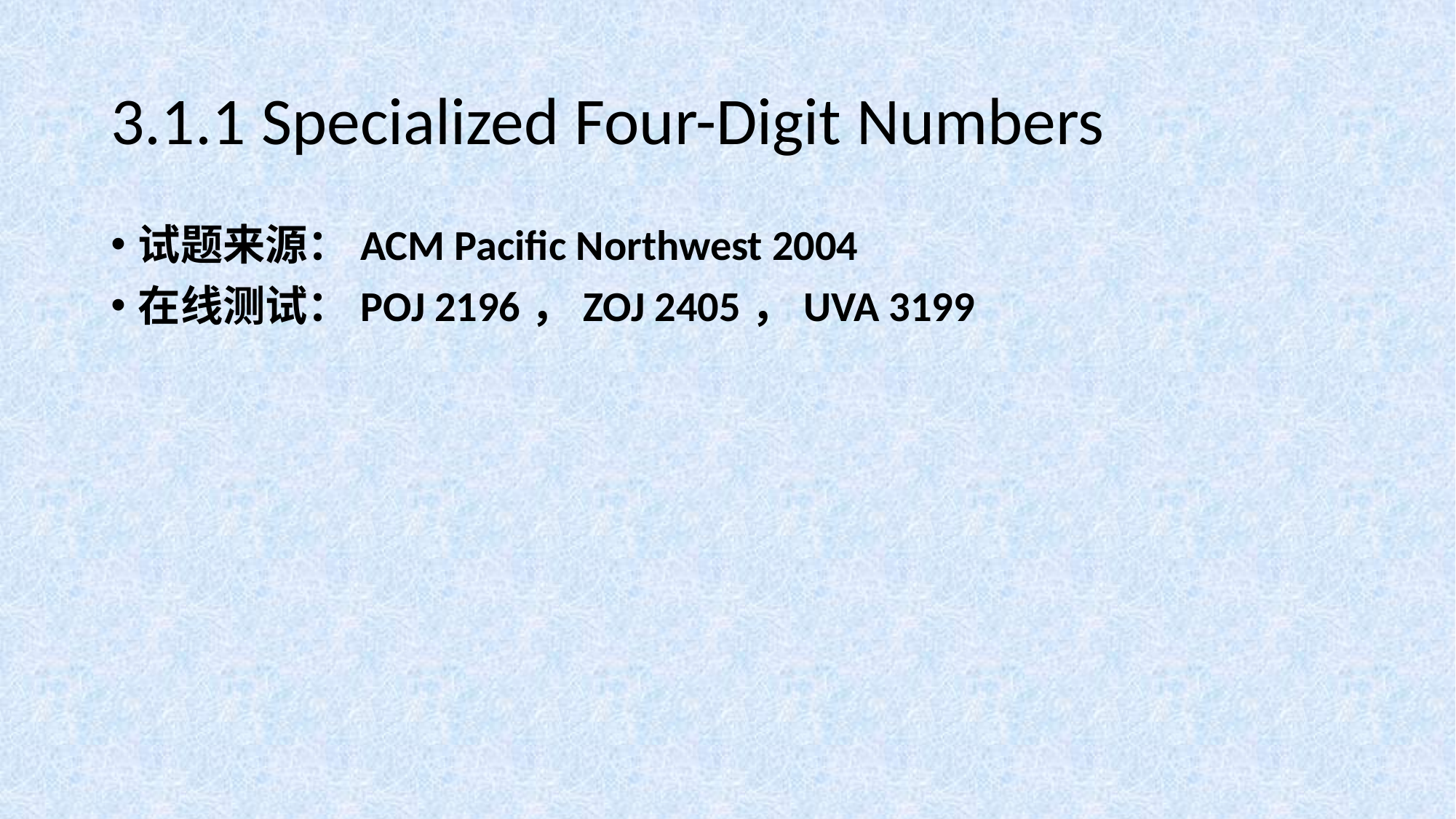

# 3.1.1 Specialized Four-Digit Numbers
试题来源：ACM Pacific Northwest 2004
在线测试：POJ 2196，ZOJ 2405，UVA 3199